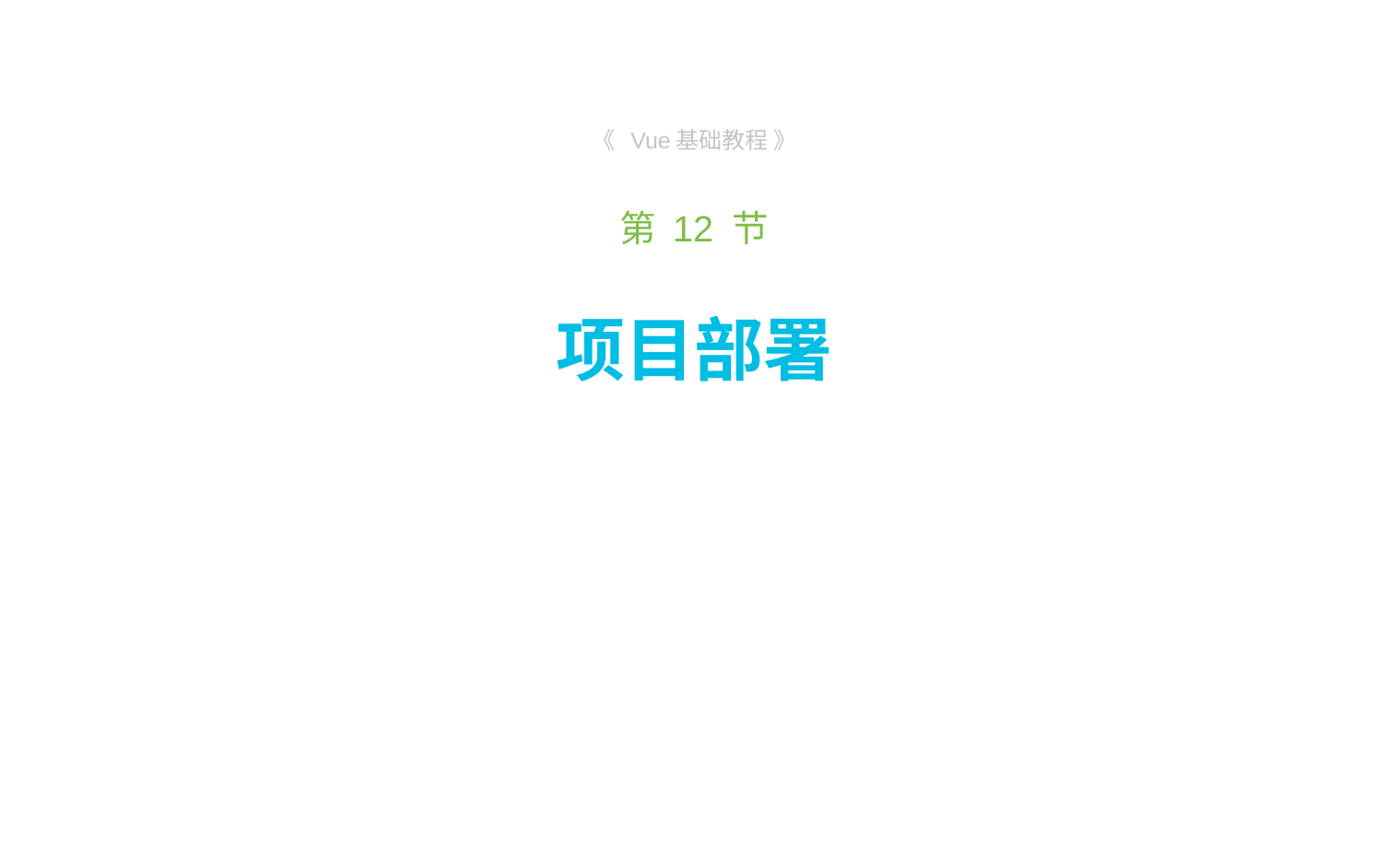

《  Vue基础教程 》
第 12 节
# 项目部署